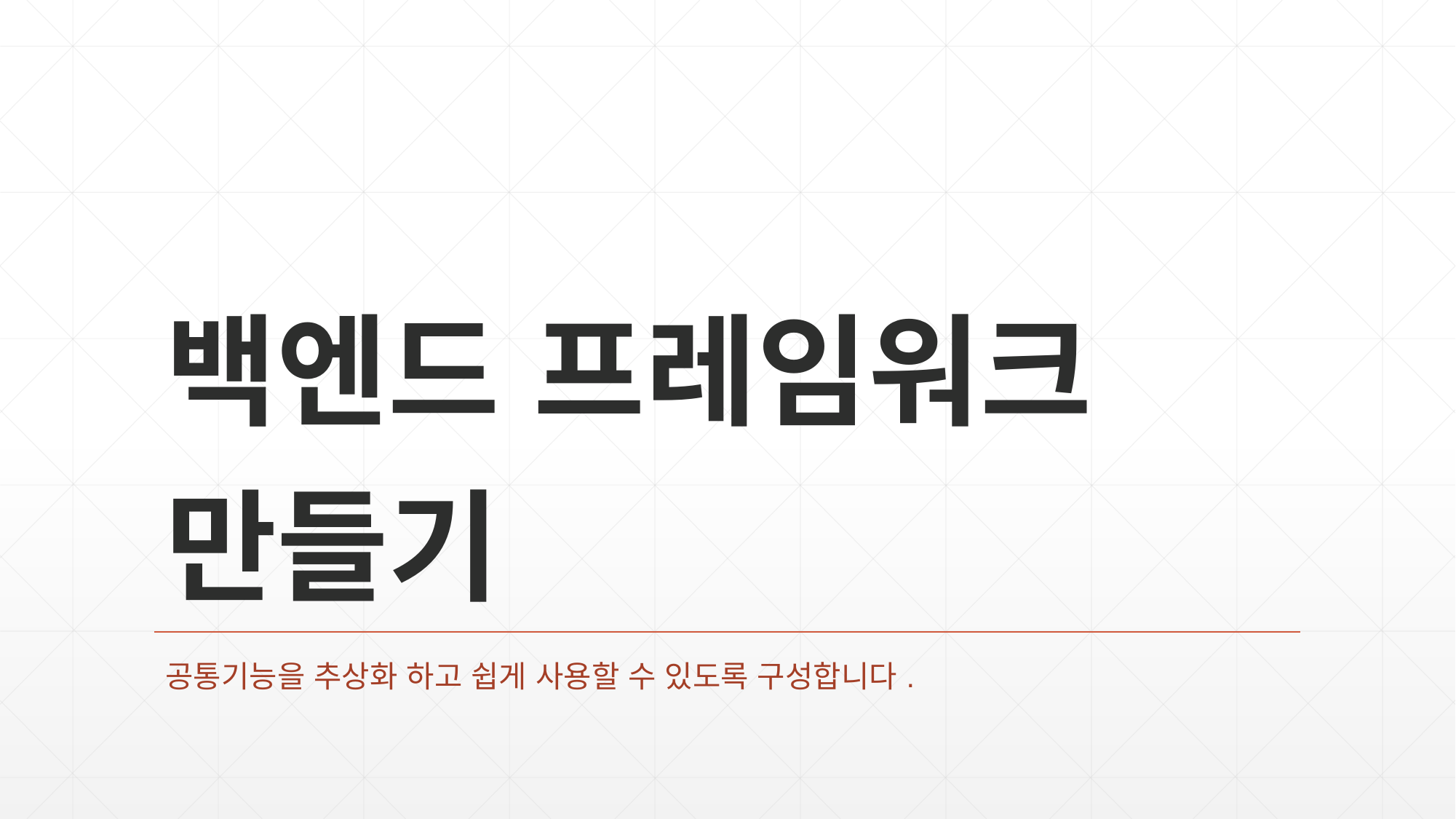

# 백엔드 프레임워크 만들기
공통기능을 추상화 하고 쉽게 사용할 수 있도록 구성합니다.